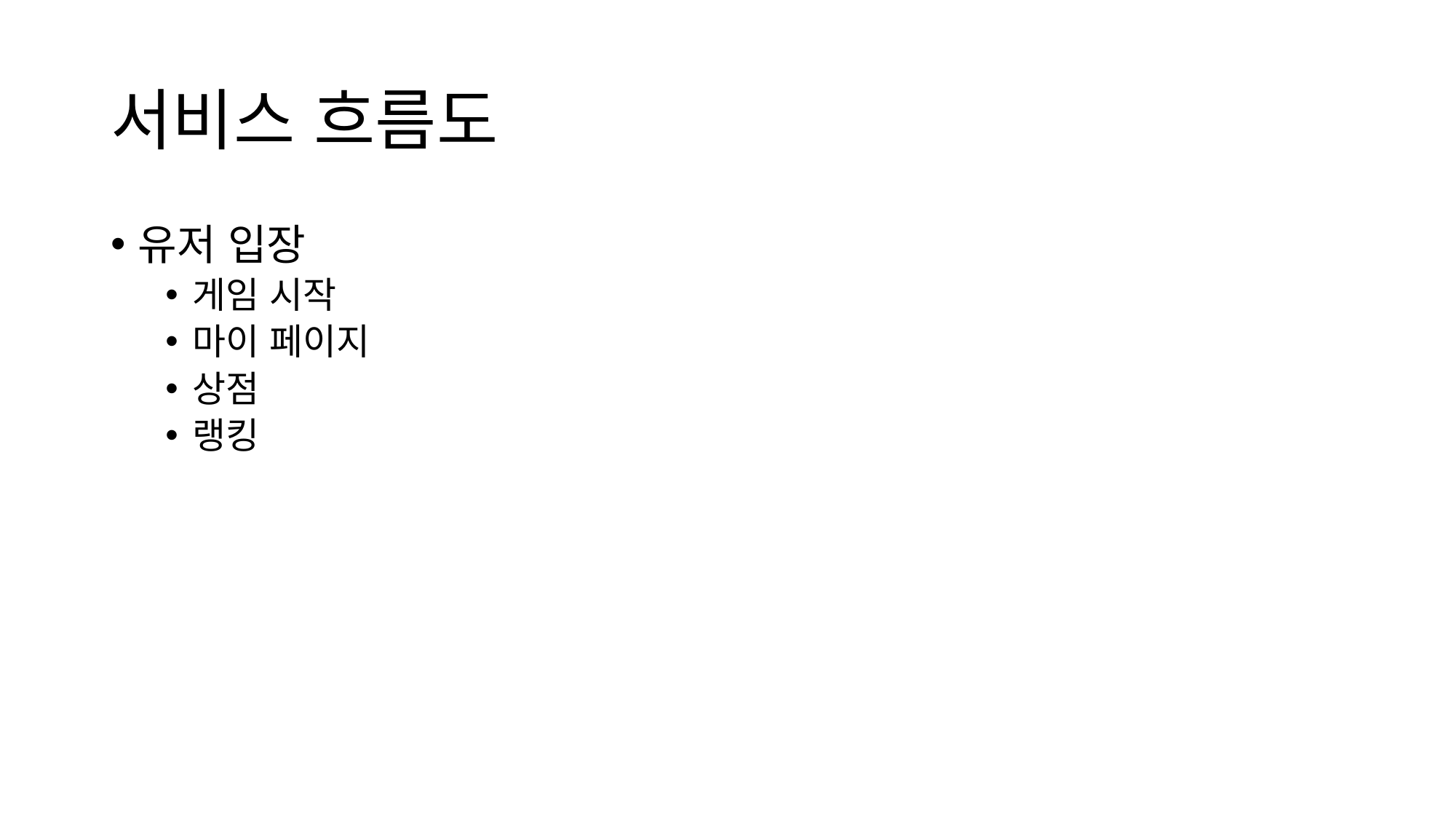

# 서비스 흐름도
유저 입장
게임 시작
마이 페이지
상점
랭킹